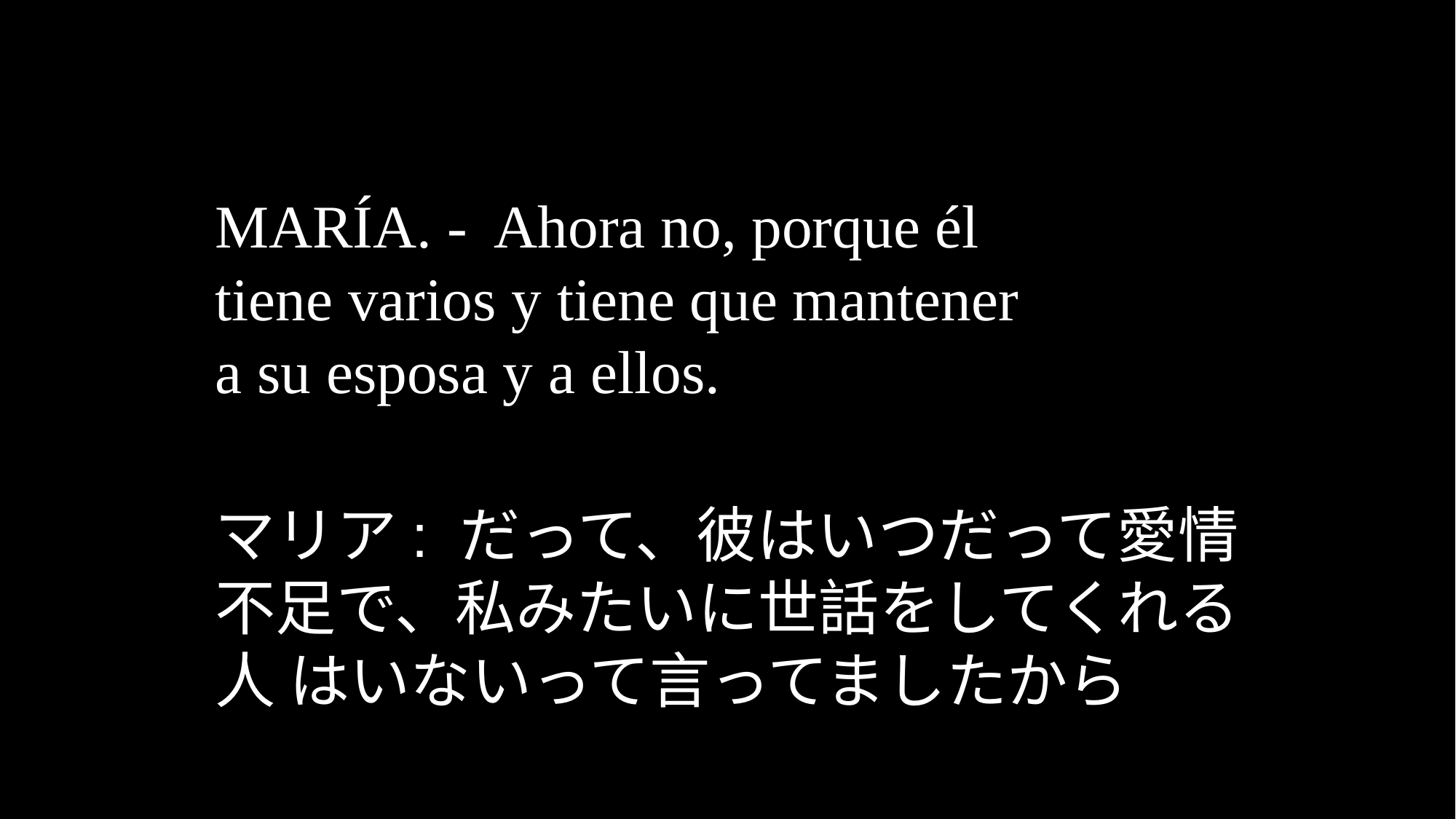

MARÍA. -  Ahora no, porque él tiene varios y tiene que mantener a su esposa y a ellos.

マリア: だって、彼はいつだって愛情不足で、私みたいに世話をしてくれる人 はいないって言ってましたから